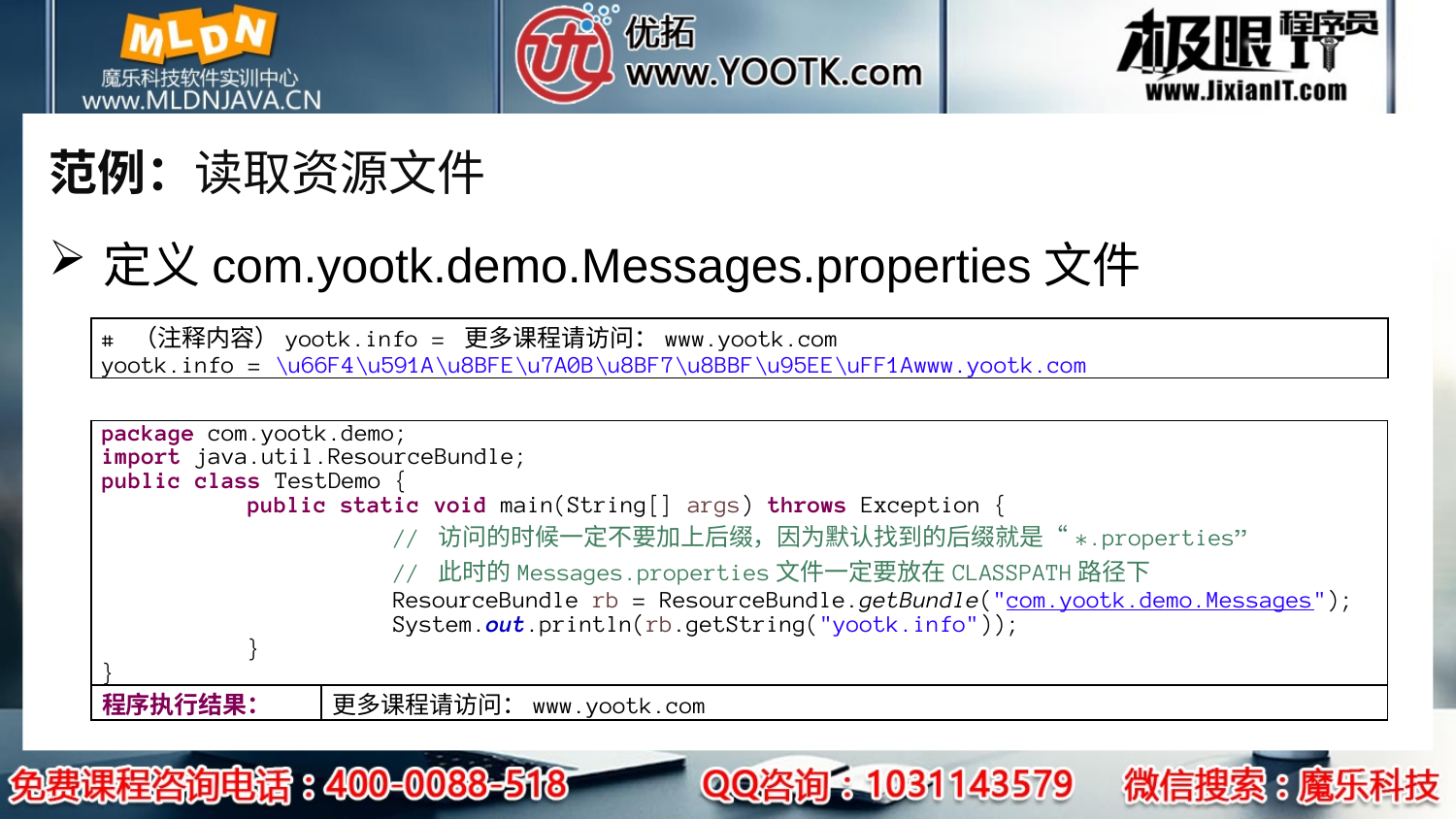

# 范例：读取资源文件
定义com.yootk.demo.Messages.properties文件
| # （注释内容）yootk.info = 更多课程请访问：www.yootk.com yootk.info = \u66F4\u591A\u8BFE\u7A0B\u8BF7\u8BBF\u95EE\uFF1Awww.yootk.com |
| --- |
| package com.yootk.demo; import java.util.ResourceBundle; public class TestDemo { public static void main(String[] args) throws Exception { // 访问的时候一定不要加上后缀，因为默认找到的后缀就是“\*.properties” // 此时的Messages.properties文件一定要放在CLASSPATH路径下 ResourceBundle rb = ResourceBundle.getBundle("com.yootk.demo.Messages"); System.out.println(rb.getString("yootk.info")); } } |  |
| --- | --- |
| 程序执行结果： | 更多课程请访问：www.yootk.com |